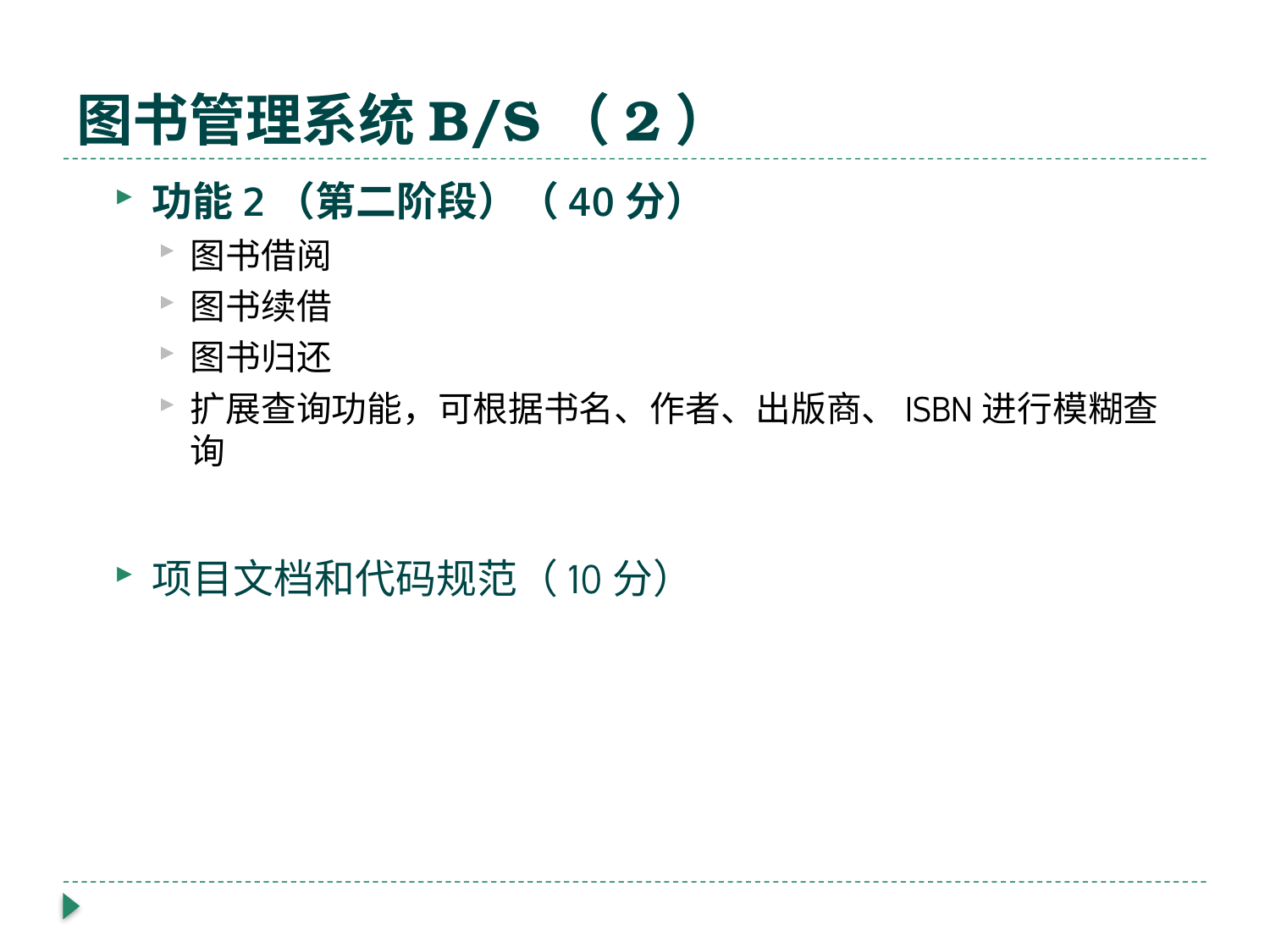

# 图书管理系统B/S（2）
功能2（第二阶段）（40分）
图书借阅
图书续借
图书归还
扩展查询功能，可根据书名、作者、出版商、ISBN进行模糊查询

项目文档和代码规范（10分）